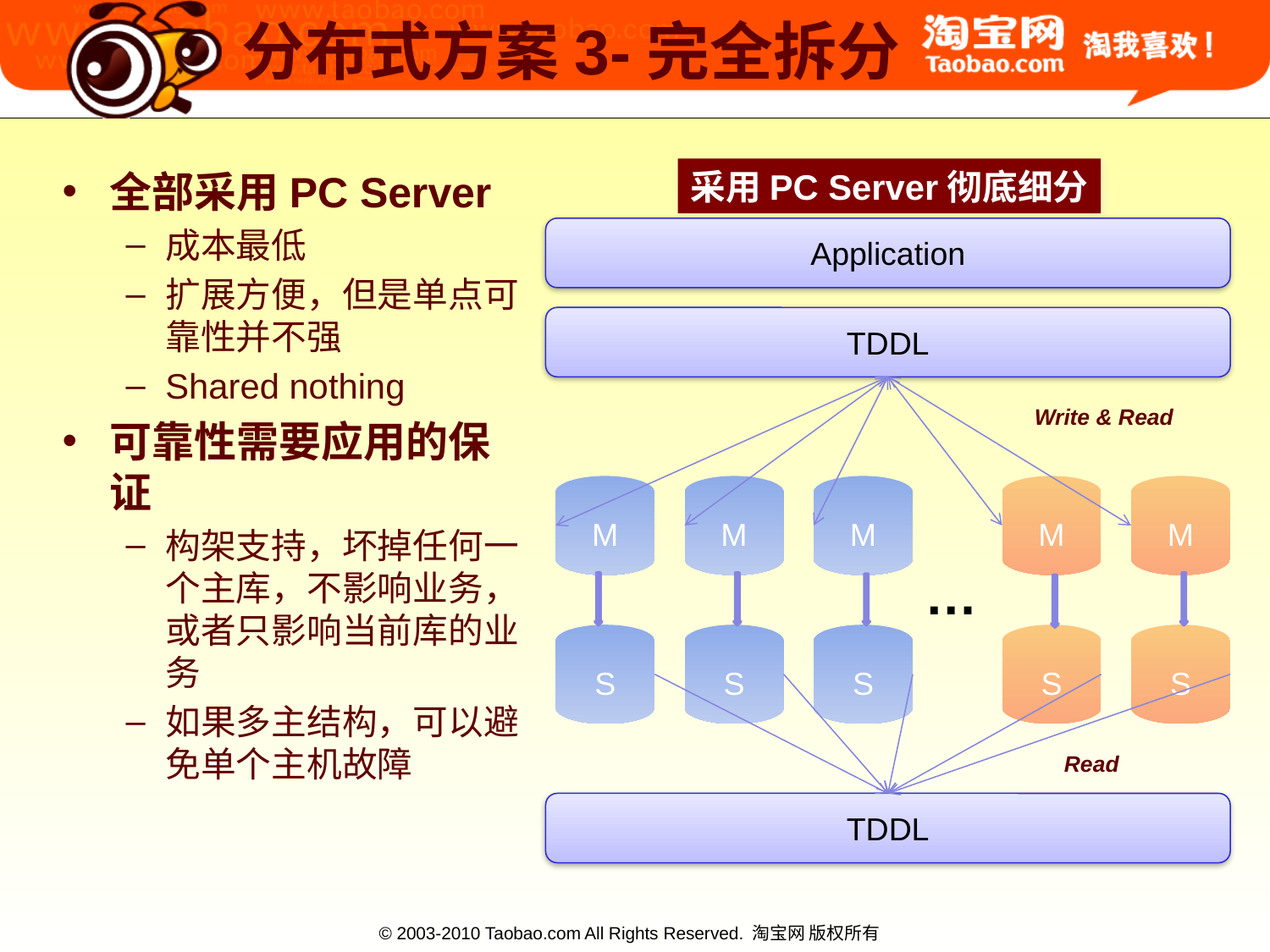

分布式方案3-完全拆分
采用PC Server彻底细分
全部采用PC Server
成本最低
扩展方便，但是单点可靠性并不强
Shared nothing
可靠性需要应用的保证
构架支持，坏掉任何一个主库，不影响业务，或者只影响当前库的业务
如果多主结构，可以避免单个主机故障
Application
TDDL
Write & Read
M
M
M
M
M
…

S
S
S
S
S
Read
TDDL